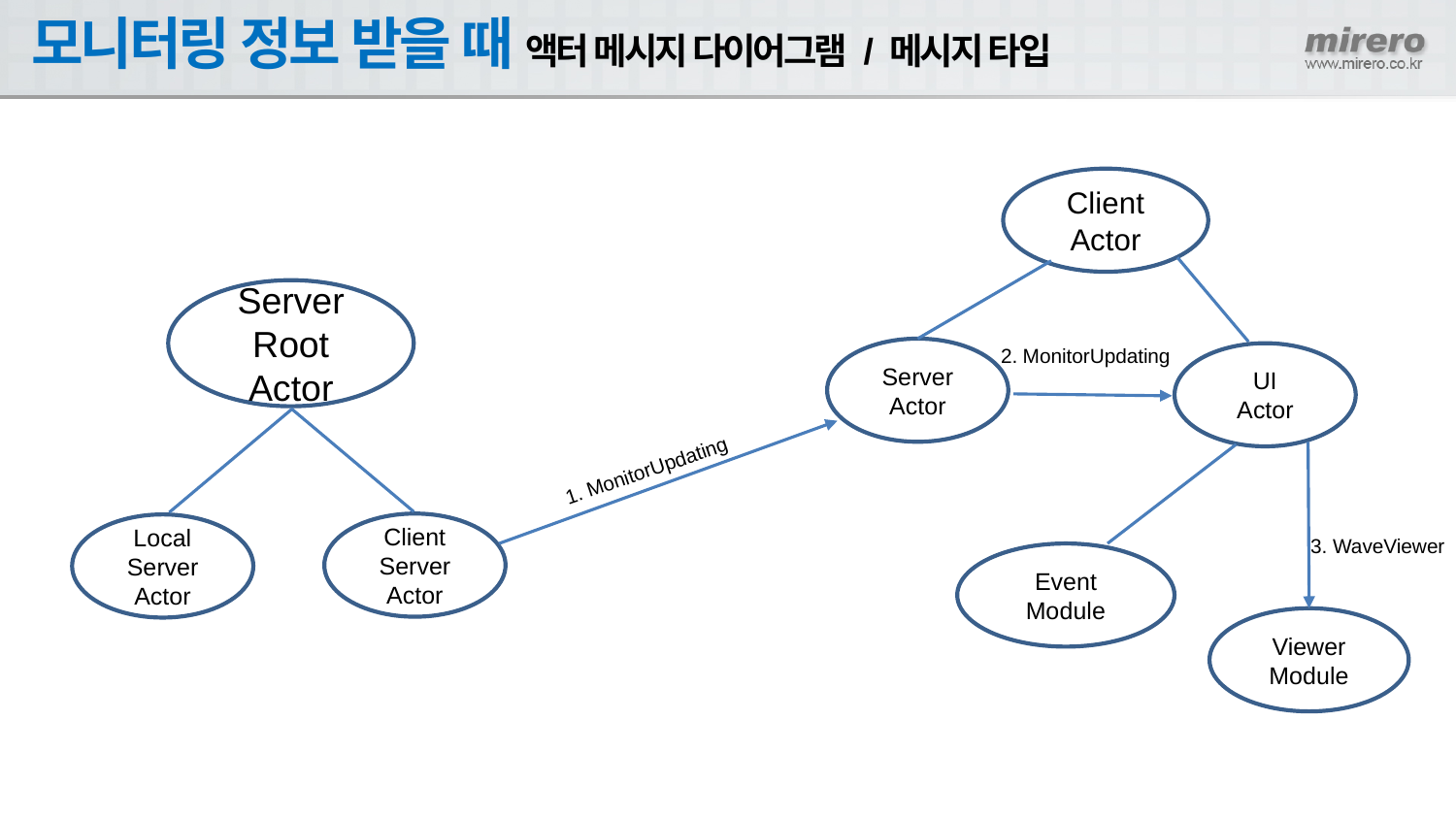

# 모니터링 정보 받을 때 액터 메시지 다이어그램 / 메시지 타입
ClientActor
Server
Root Actor
Client
Server Actor
Local
Server Actor
2. MonitorUpdating
Server
Actor
UI
Actor
1. MonitorUpdating
3. WaveViewer
Event
Module
Viewer
Module